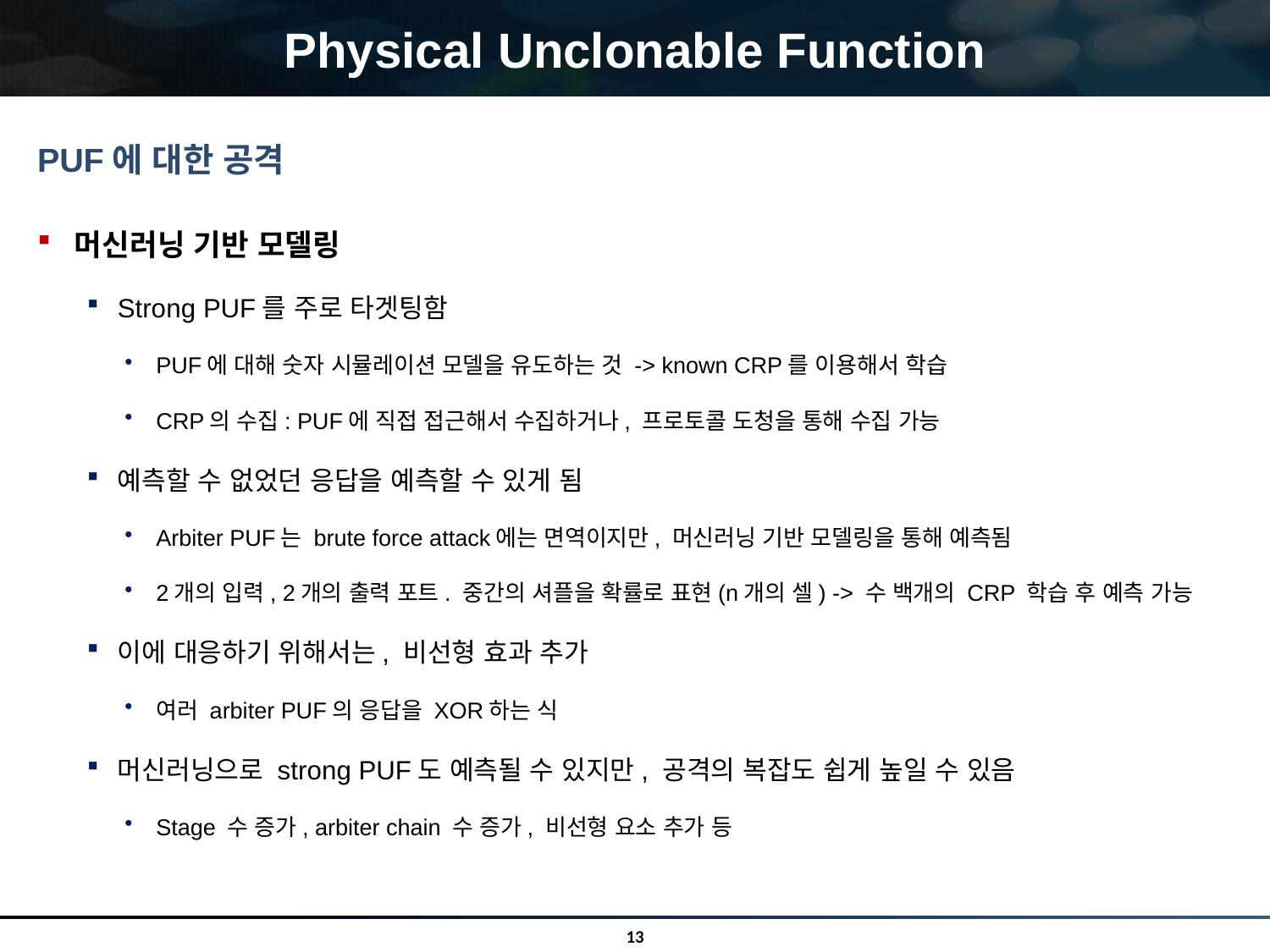

# Physical Unclonable Function
PUF에 대한 공격
머신러닝 기반 모델링
Strong PUF를 주로 타겟팅함
PUF에 대해 숫자 시뮬레이션 모델을 유도하는 것 -> known CRP를 이용해서 학습
CRP의 수집: PUF에 직접 접근해서 수집하거나, 프로토콜 도청을 통해 수집 가능
예측할 수 없었던 응답을 예측할 수 있게 됨
Arbiter PUF는 brute force attack에는 면역이지만, 머신러닝 기반 모델링을 통해 예측됨
2개의 입력, 2개의 출력 포트. 중간의 셔플을 확률로 표현(n개의 셀) -> 수 백개의 CRP 학습 후 예측 가능
이에 대응하기 위해서는, 비선형 효과 추가
여러 arbiter PUF의 응답을 XOR하는 식
머신러닝으로 strong PUF도 예측될 수 있지만, 공격의 복잡도 쉽게 높일 수 있음
Stage 수 증가, arbiter chain 수 증가, 비선형 요소 추가 등